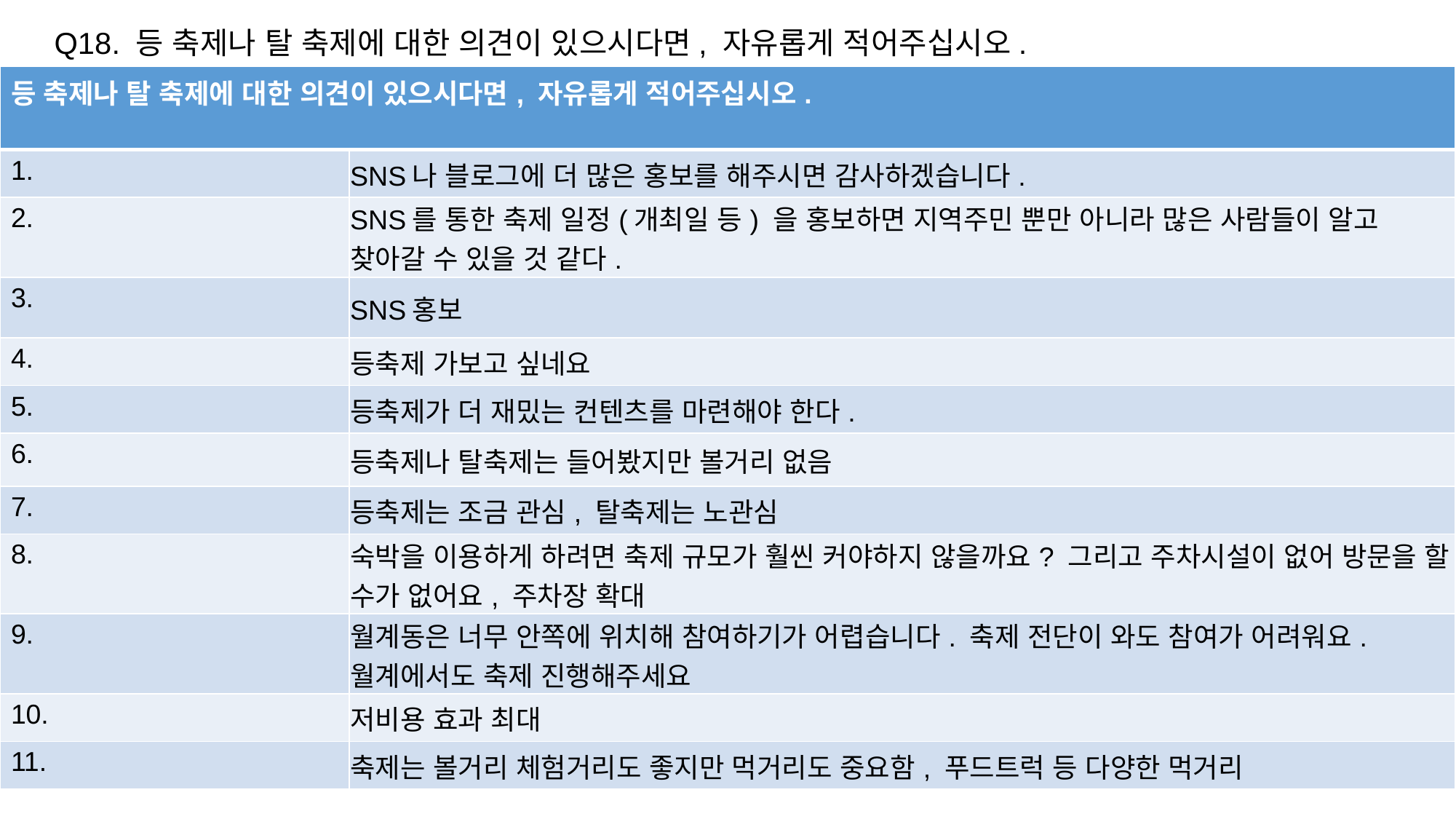

Q18. 등 축제나 탈 축제에 대한 의견이 있으시다면, 자유롭게 적어주십시오.
| 등 축제나 탈 축제에 대한 의견이 있으시다면, 자유롭게 적어주십시오. |  |
| --- | --- |
| 1. | SNS나 블로그에 더 많은 홍보를 해주시면 감사하겠습니다. |
| 2. | SNS를 통한 축제 일정(개최일 등) 을 홍보하면 지역주민 뿐만 아니라 많은 사람들이 알고 찾아갈 수 있을 것 같다. |
| 3. | SNS홍보 |
| 4. | 등축제 가보고 싶네요 |
| 5. | 등축제가 더 재밌는 컨텐츠를 마련해야 한다. |
| 6. | 등축제나 탈축제는 들어봤지만 볼거리 없음 |
| 7. | 등축제는 조금 관심, 탈축제는 노관심 |
| 8. | 숙박을 이용하게 하려면 축제 규모가 훨씬 커야하지 않을까요? 그리고 주차시설이 없어 방문을 할 수가 없어요, 주차장 확대 |
| 9. | 월계동은 너무 안쪽에 위치해 참여하기가 어렵습니다. 축제 전단이 와도 참여가 어려워요. 월계에서도 축제 진행해주세요 |
| 10. | 저비용 효과 최대 |
| 11. | 축제는 볼거리 체험거리도 좋지만 먹거리도 중요함, 푸드트럭 등 다양한 먹거리 |